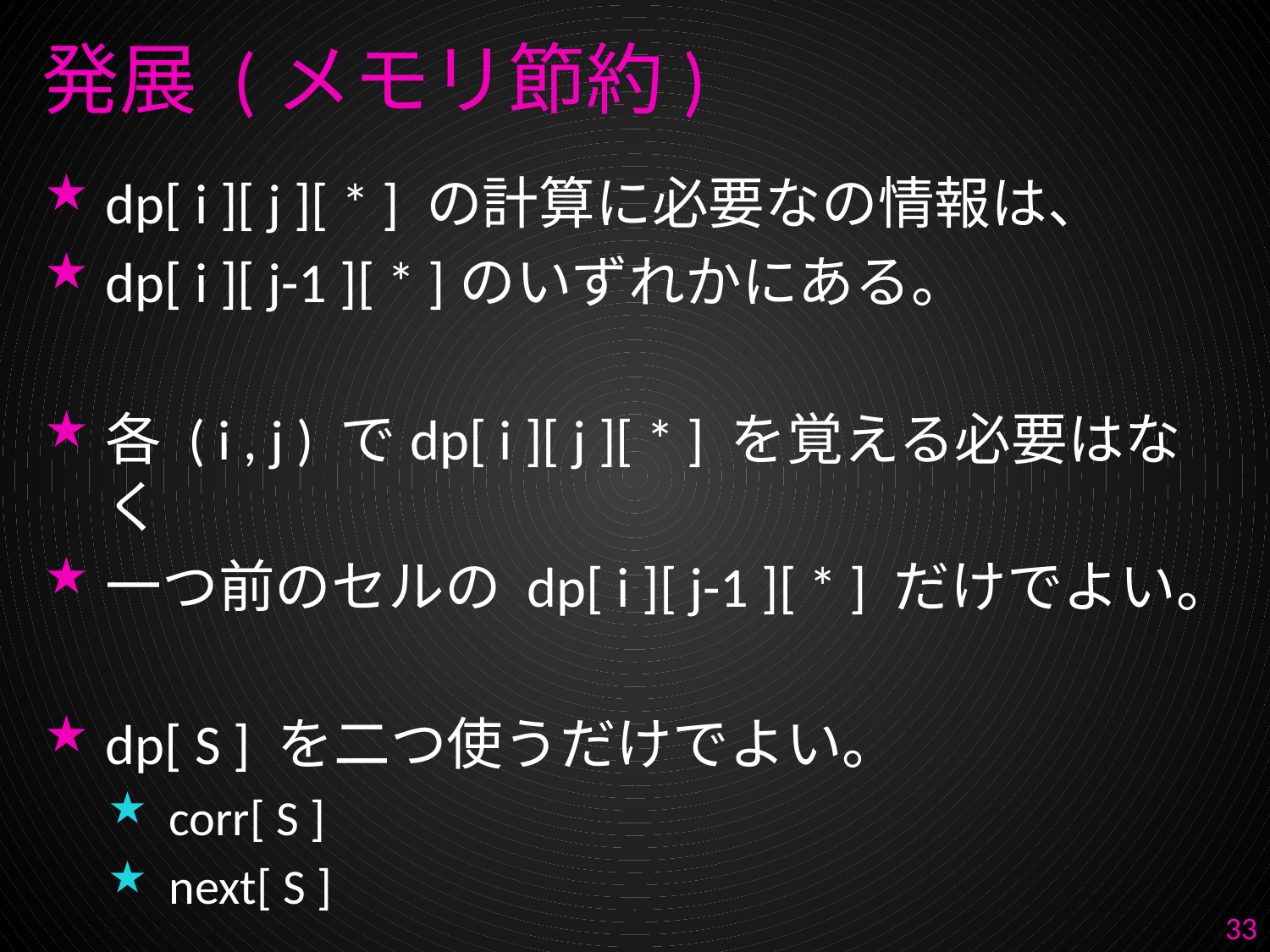

# 発展 (メモリ節約)
dp[ i ][ j ][ * ] の計算に必要なの情報は、
dp[ i ][ j-1 ][ * ]のいずれかにある。

各 ( i , j ) でdp[ i ][ j ][ * ] を覚える必要はなく
一つ前のセルの dp[ i ][ j-1 ][ * ] だけでよい。

dp[ S ] を二つ使うだけでよい。
corr[ S ]
next[ S ]
33